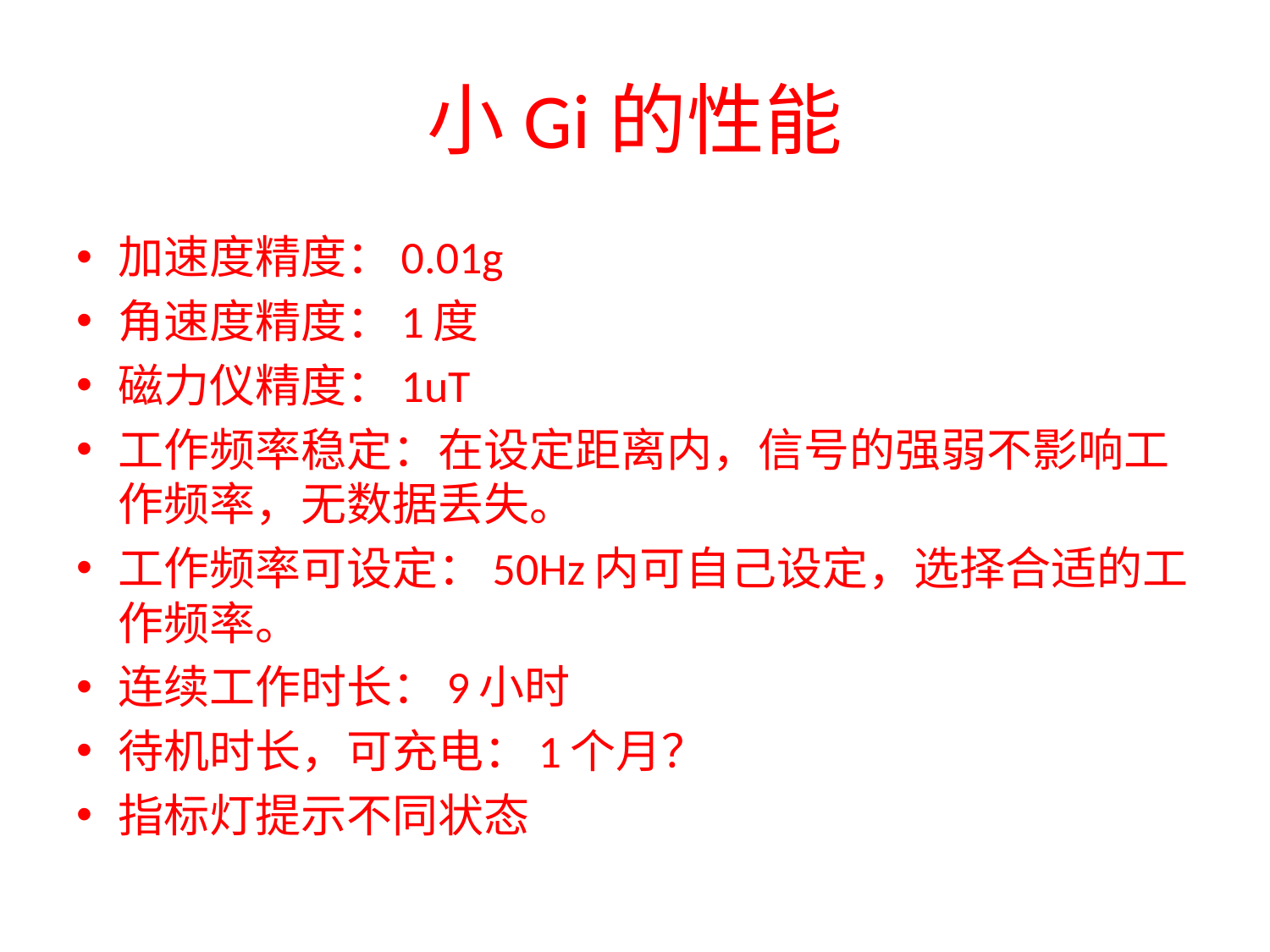

# 小Gi的性能
加速度精度：0.01g
角速度精度：1度
磁力仪精度：1uT
工作频率稳定：在设定距离内，信号的强弱不影响工作频率，无数据丢失。
工作频率可设定：50Hz内可自己设定，选择合适的工作频率。
连续工作时长：9小时
待机时长，可充电：1个月？
指标灯提示不同状态